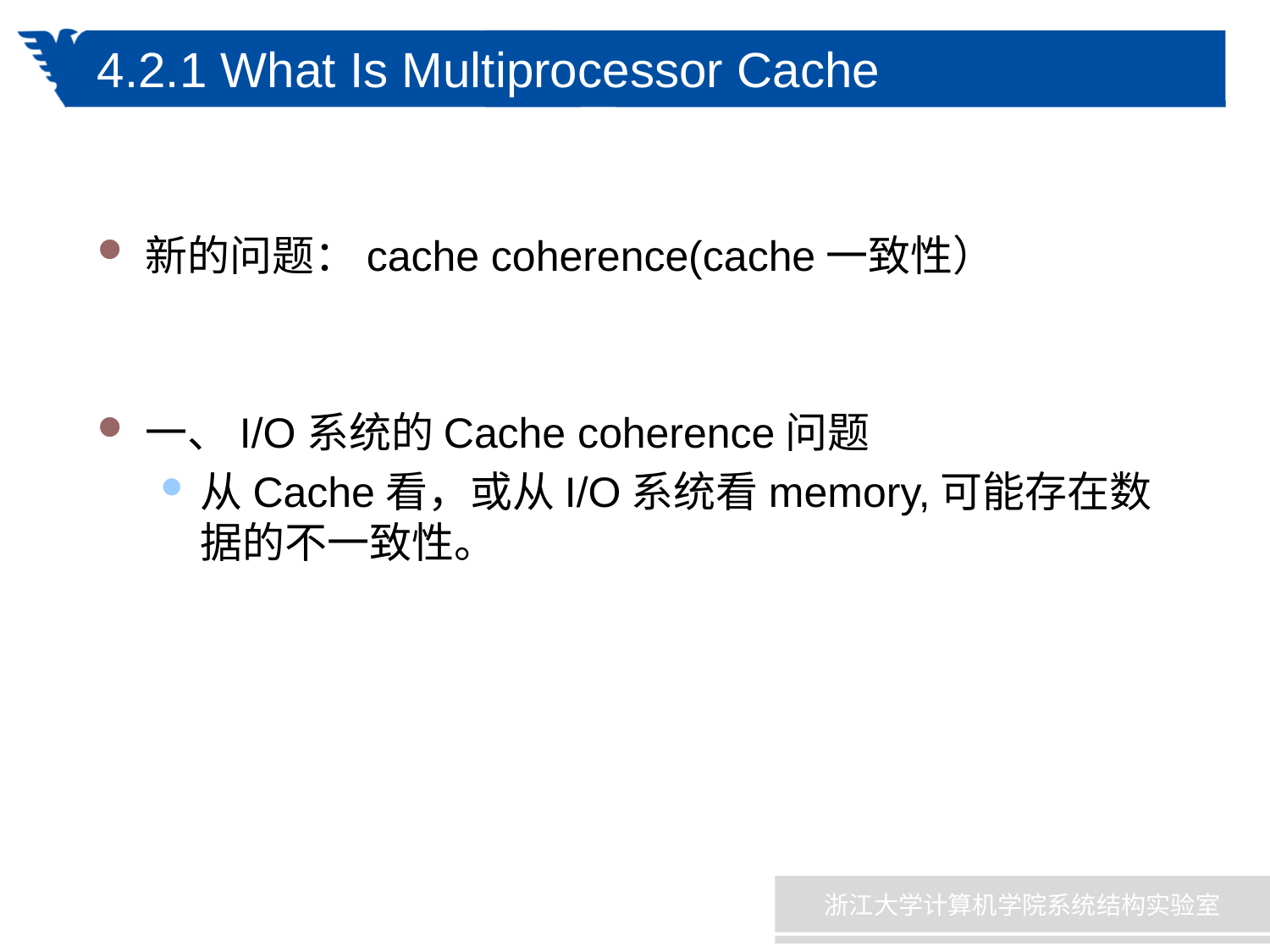

# 4.2.1 What Is Multiprocessor Cache Coherence?
新的问题：cache coherence(cache一致性）

一、I/O系统的Cache coherence问题
从Cache看，或从I/O系统看memory,可能存在数据的不一致性。